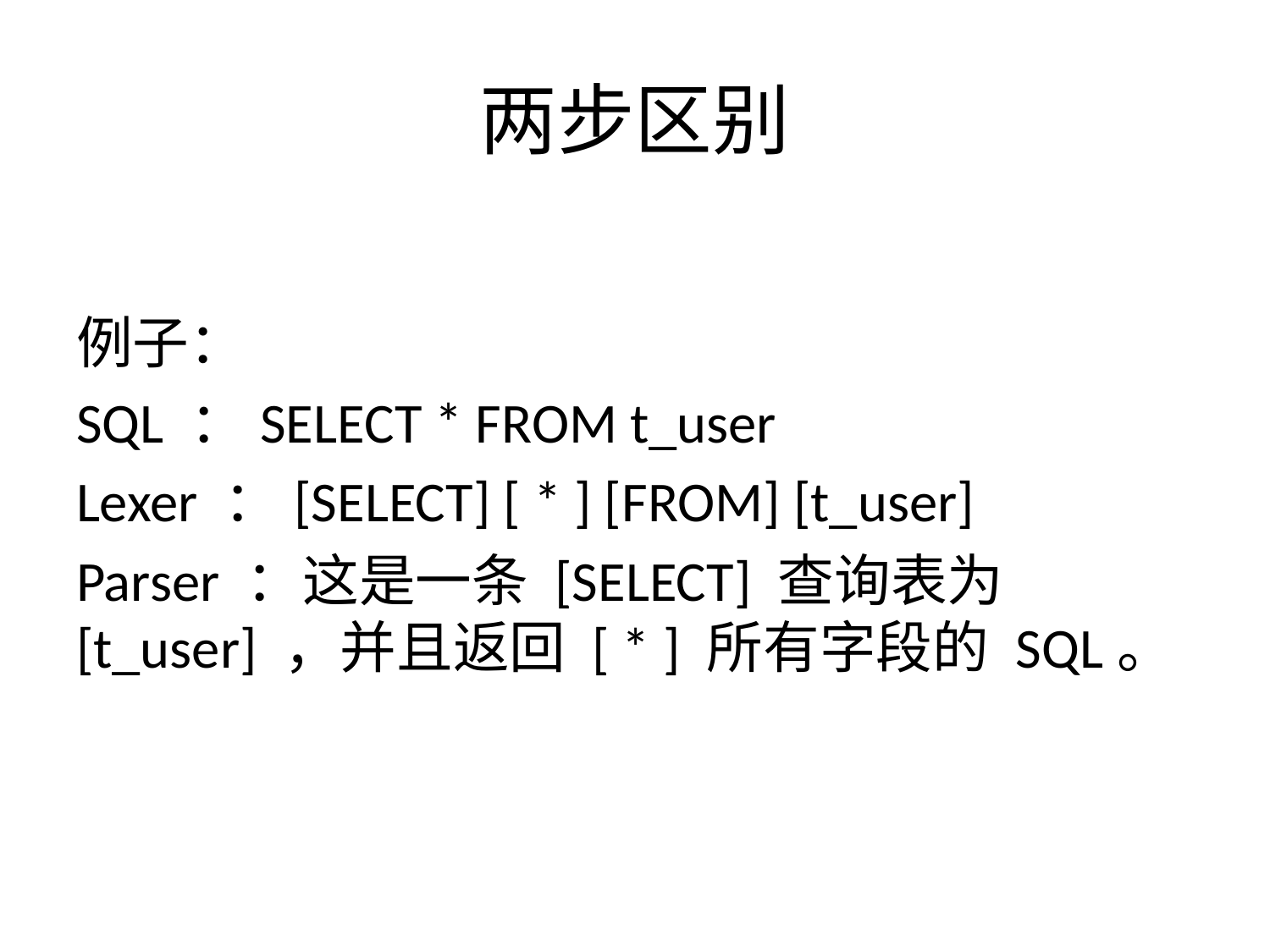

# 两步区别

例子：
SQL ：SELECT * FROM t_user
Lexer ：[SELECT] [ * ] [FROM] [t_user]
Parser ：这是一条 [SELECT] 查询表为 [t_user] ，并且返回 [ * ] 所有字段的 SQL。